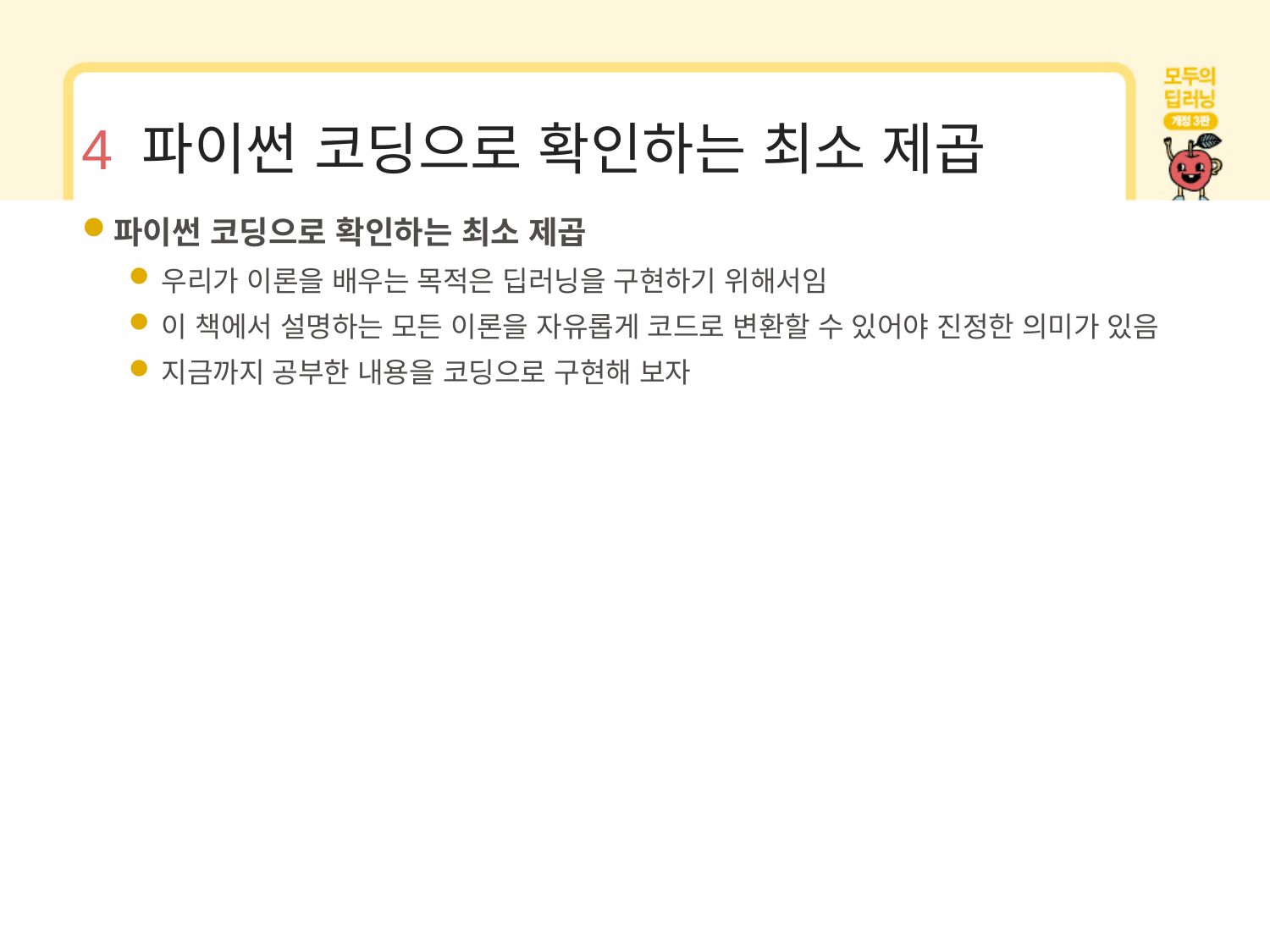

# 4 파이썬 코딩으로 확인하는 최소 제곱
파이썬 코딩으로 확인하는 최소 제곱
우리가 이론을 배우는 목적은 딥러닝을 구현하기 위해서임
이 책에서 설명하는 모든 이론을 자유롭게 코드로 변환할 수 있어야 진정한 의미가 있음
지금까지 공부한 내용을 코딩으로 구현해 보자